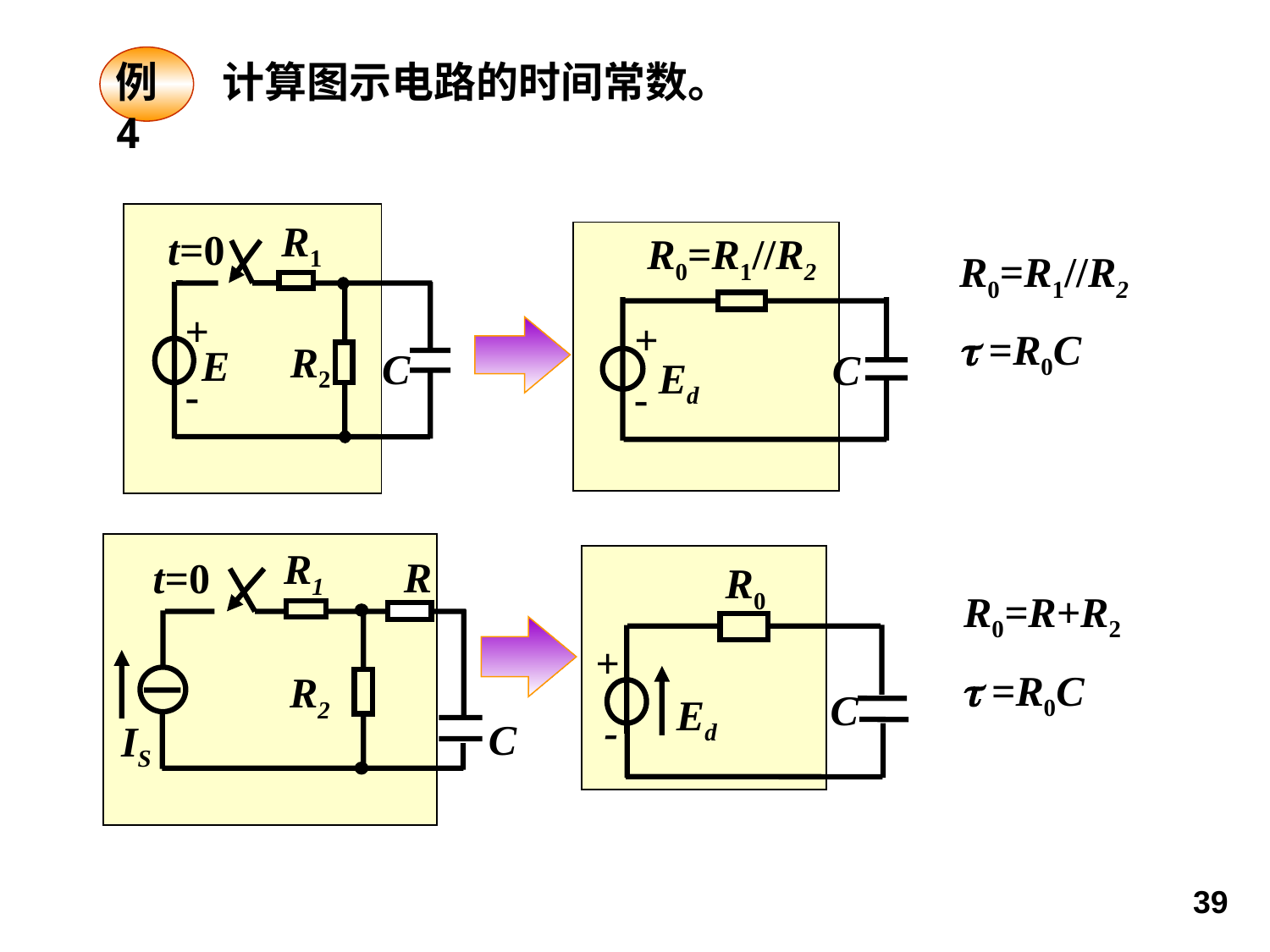

例4
计算图示电路的时间常数。

R1
t=0

+
R2
E
C

-

+
C
Ed

-

R0=R1//R2
R0=R1//R2

τ =R0C

R1
R
t=0

R2

C
IS

+

C

Ed

-

R0
R0=R+R2

τ =R0C